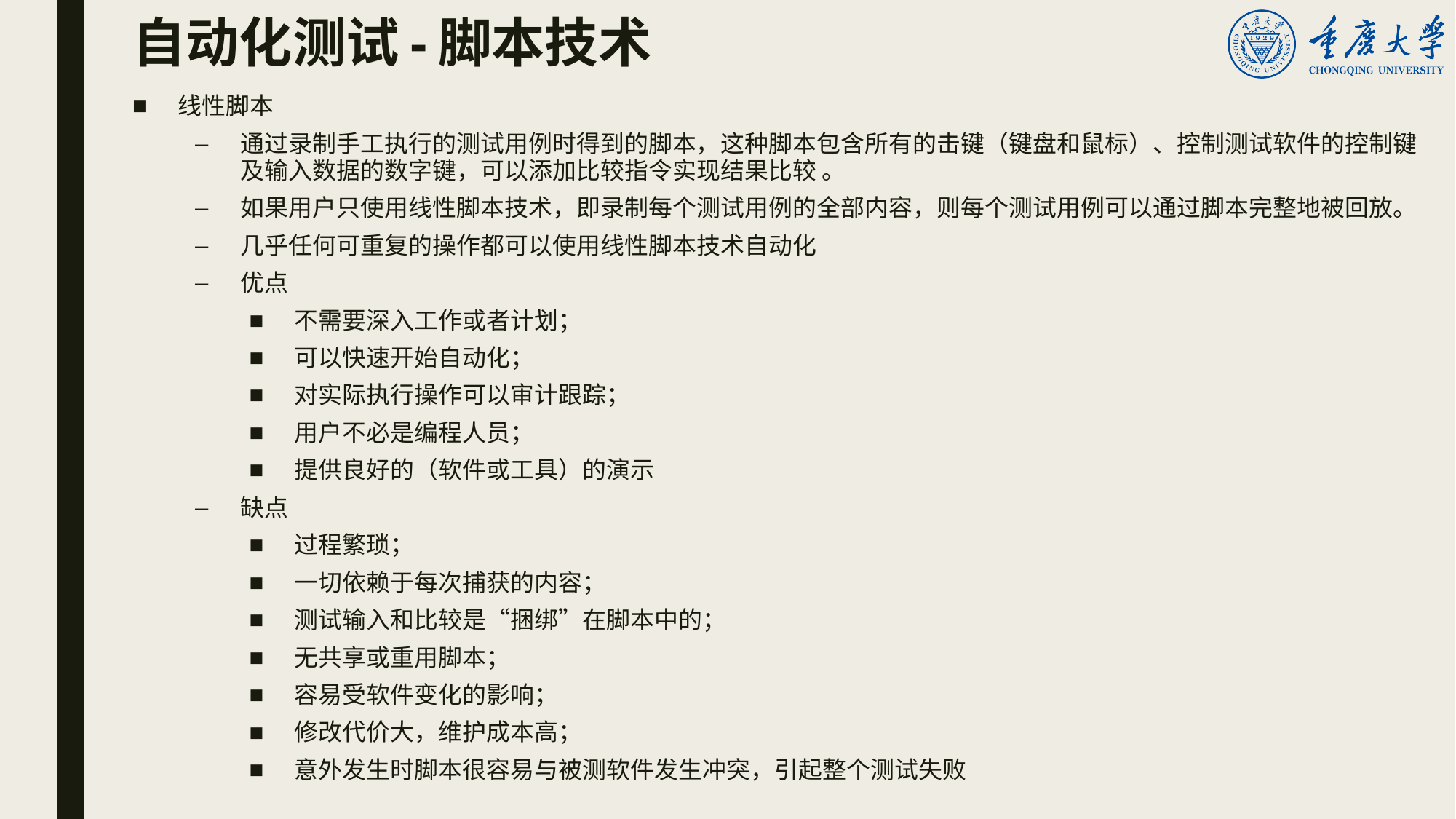

# 自动化测试-脚本技术
线性脚本
通过录制手工执行的测试用例时得到的脚本，这种脚本包含所有的击键（键盘和鼠标）、控制测试软件的控制键及输入数据的数字键，可以添加比较指令实现结果比较 。
如果用户只使用线性脚本技术，即录制每个测试用例的全部内容，则每个测试用例可以通过脚本完整地被回放。
几乎任何可重复的操作都可以使用线性脚本技术自动化
优点
不需要深入工作或者计划；
可以快速开始自动化；
对实际执行操作可以审计跟踪；
用户不必是编程人员；
提供良好的（软件或工具）的演示
缺点
过程繁琐；
一切依赖于每次捕获的内容；
测试输入和比较是“捆绑”在脚本中的；
无共享或重用脚本；
容易受软件变化的影响；
修改代价大，维护成本高；
意外发生时脚本很容易与被测软件发生冲突，引起整个测试失败